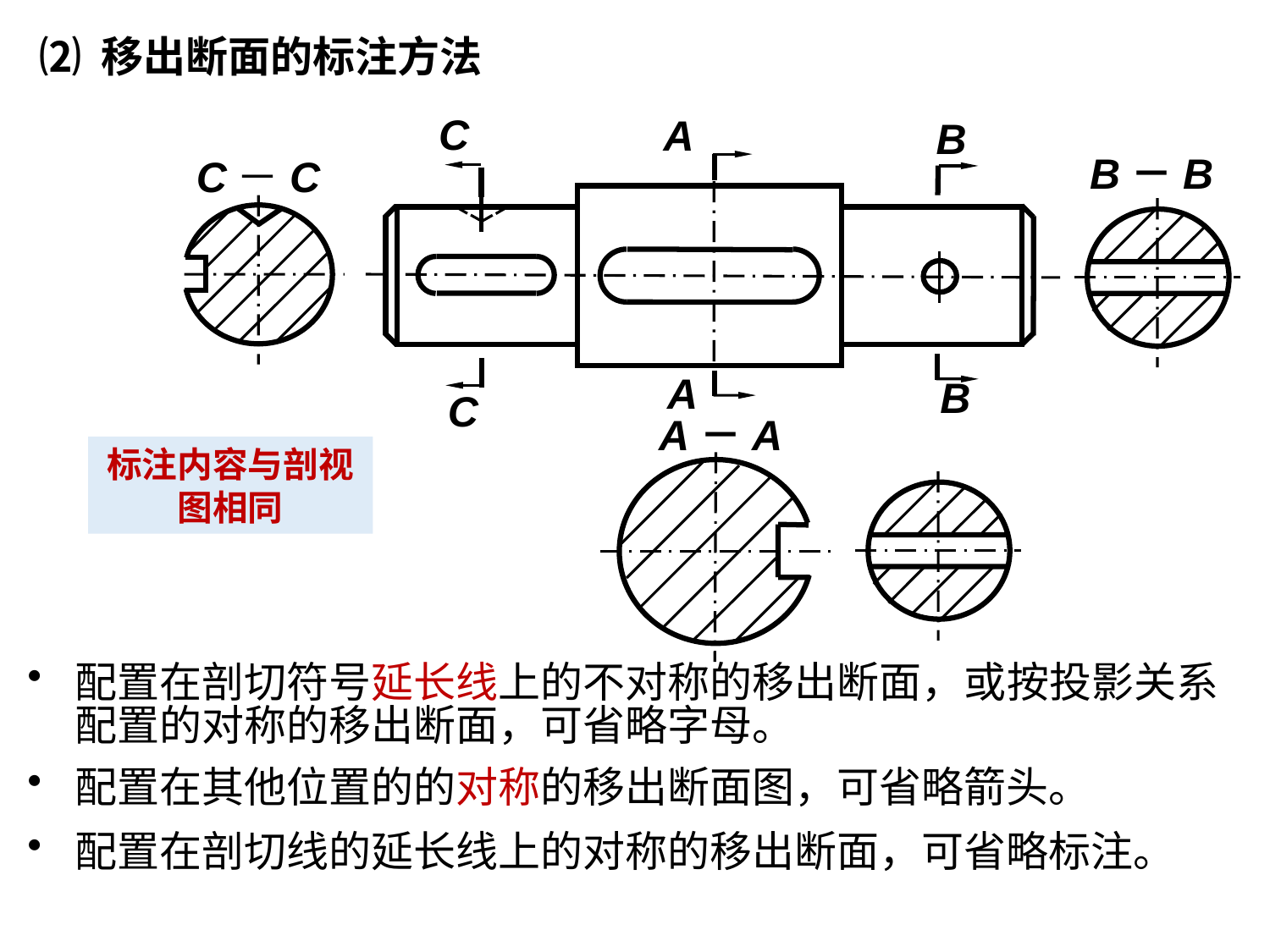

⑵ 移出断面的标注方法
C
C－C
C
A
A
A－A
B
B－B
B

标注内容与剖视图相同

配置在剖切符号延长线上的不对称的移出断面，或按投影关系配置的对称的移出断面，可省略字母。
配置在其他位置的的对称的移出断面图，可省略箭头。
配置在剖切线的延长线上的对称的移出断面，可省略标注。